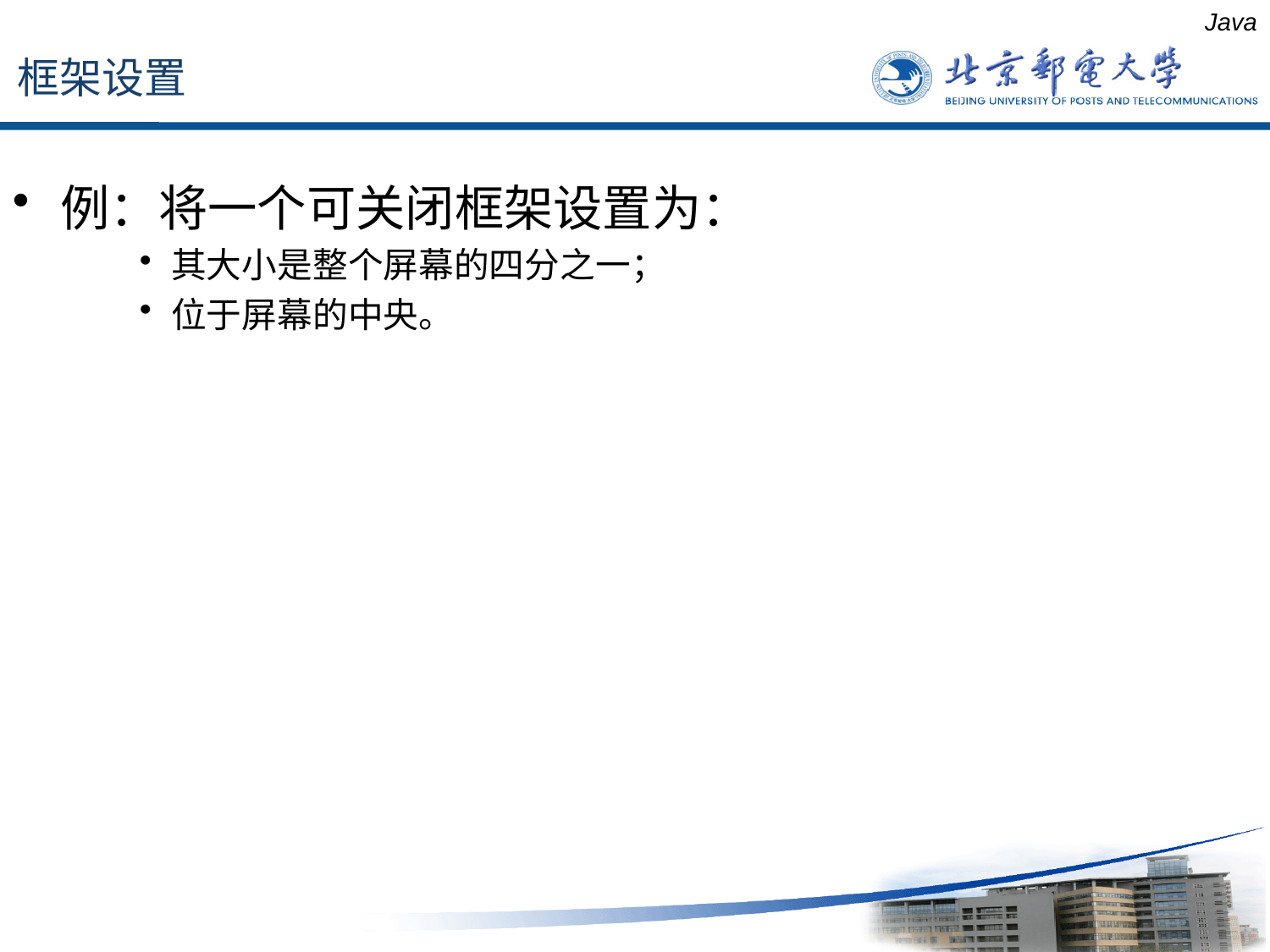

框架设置
Java
例：将一个可关闭框架设置为：
其大小是整个屏幕的四分之一；
位于屏幕的中央。